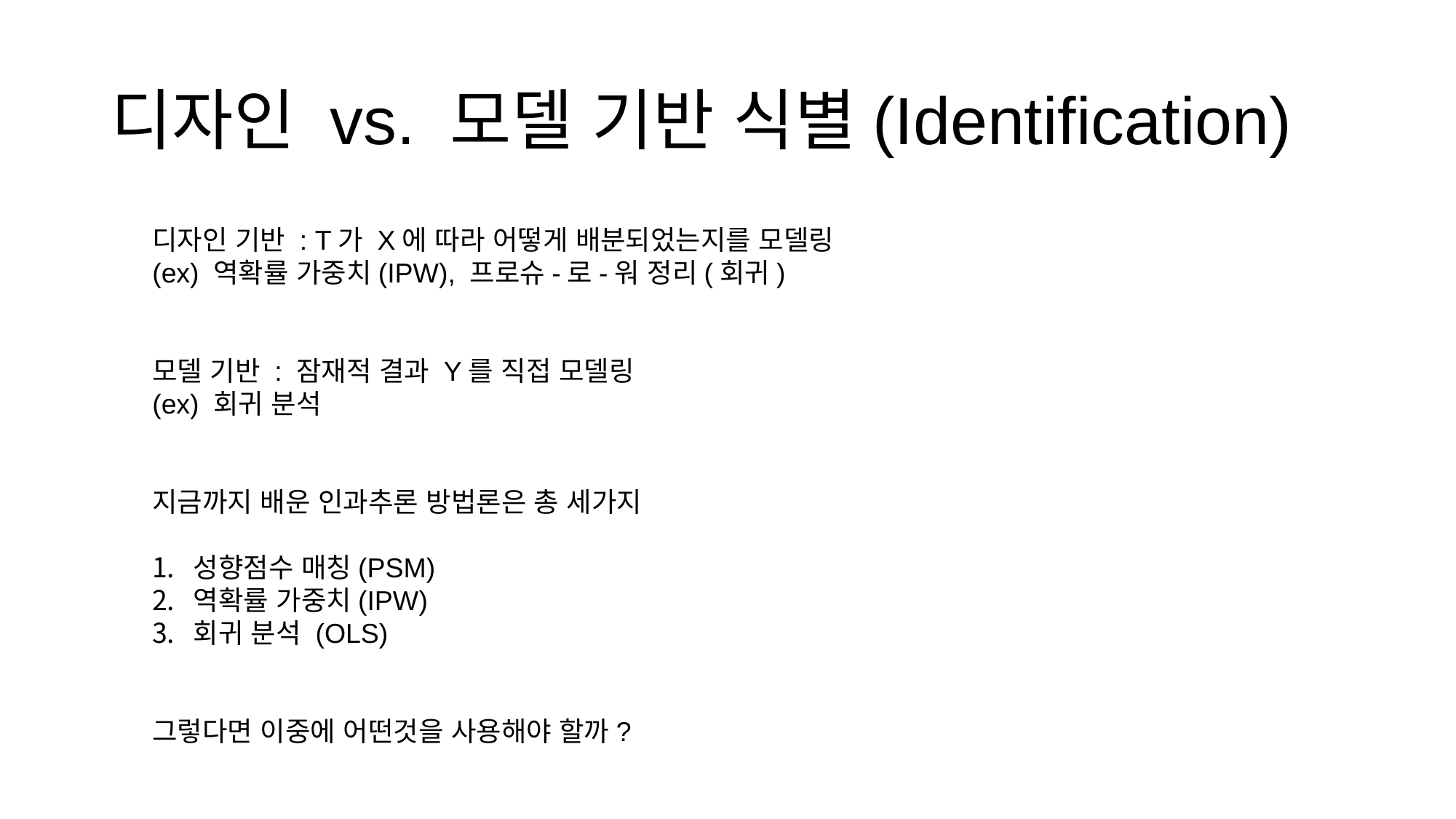

# 디자인 vs. 모델 기반 식별(Identification)
디자인 기반 : T가 X에 따라 어떻게 배분되었는지를 모델링
(ex) 역확률 가중치(IPW), 프로슈-로-워 정리(회귀)

모델 기반 : 잠재적 결과 Y를 직접 모델링
(ex) 회귀 분석

지금까지 배운 인과추론 방법론은 총 세가지

성향점수 매칭(PSM)
역확률 가중치(IPW)
회귀 분석 (OLS)

그렇다면 이중에 어떤것을 사용해야 할까?